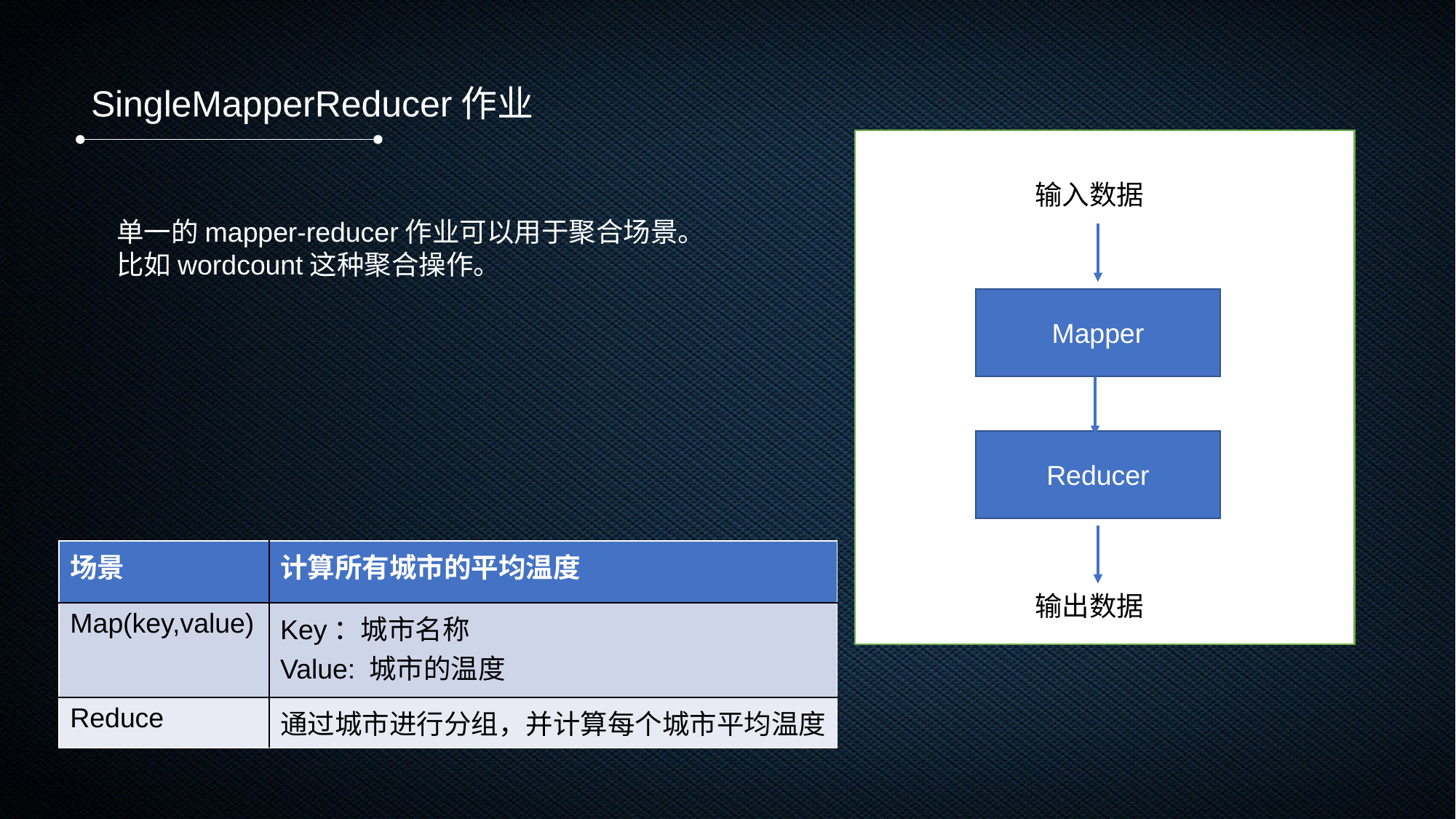

SingleMapperReducer作业

输入数据
单一的mapper-reducer作业可以用于聚合场景。
比如wordcount这种聚合操作。
Mapper
Reducer
| 场景 | 计算所有城市的平均温度 |
| --- | --- |
| Map(key,value) | Key：城市名称 Value: 城市的温度 |
| Reduce | 通过城市进行分组，并计算每个城市平均温度 |
输出数据